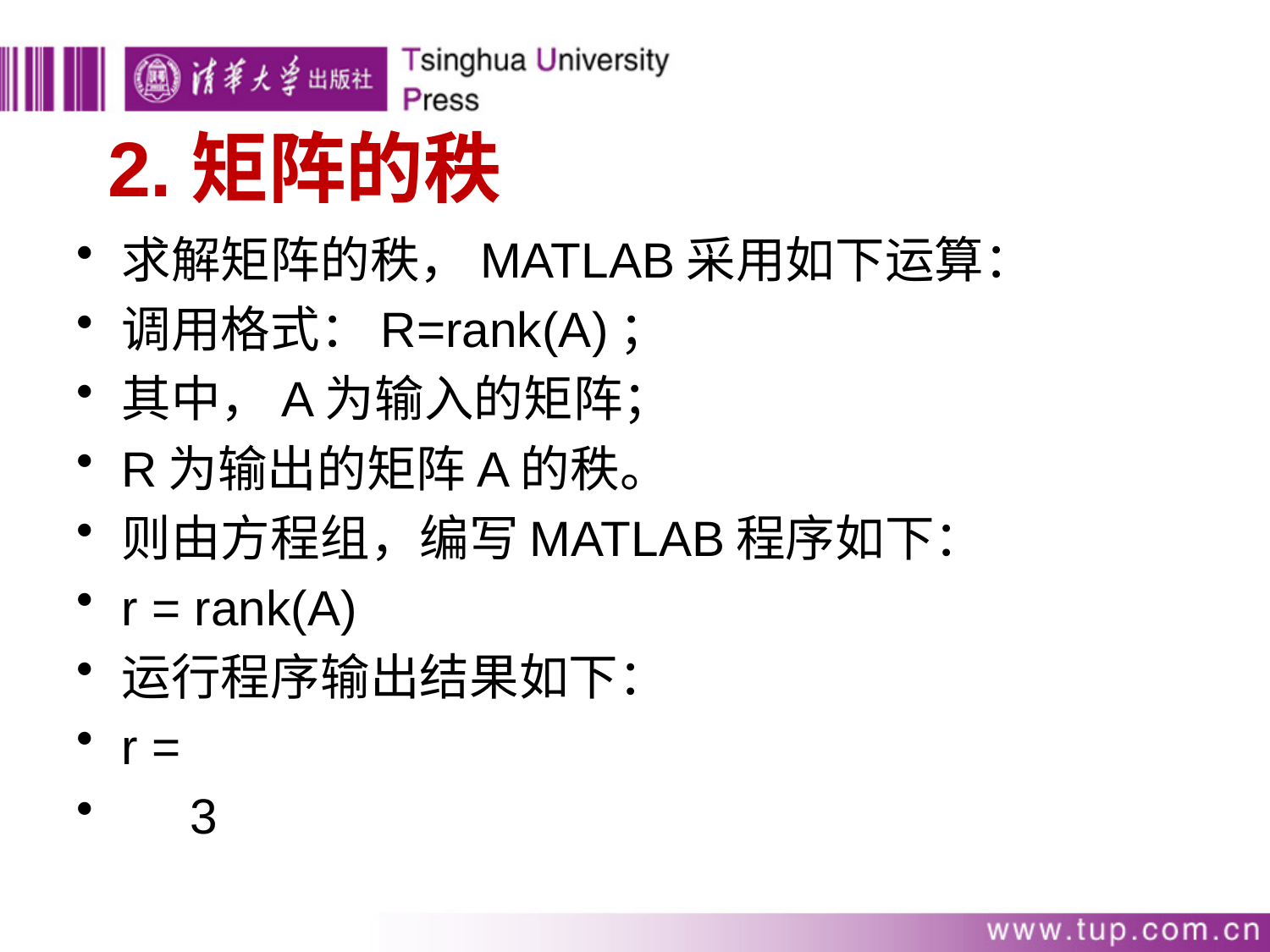

# 2.矩阵的秩
求解矩阵的秩，MATLAB采用如下运算：
调用格式：R=rank(A)；
其中，A为输入的矩阵；
R为输出的矩阵A的秩。
则由方程组，编写MATLAB程序如下：
r = rank(A)
运行程序输出结果如下：
r =
     3